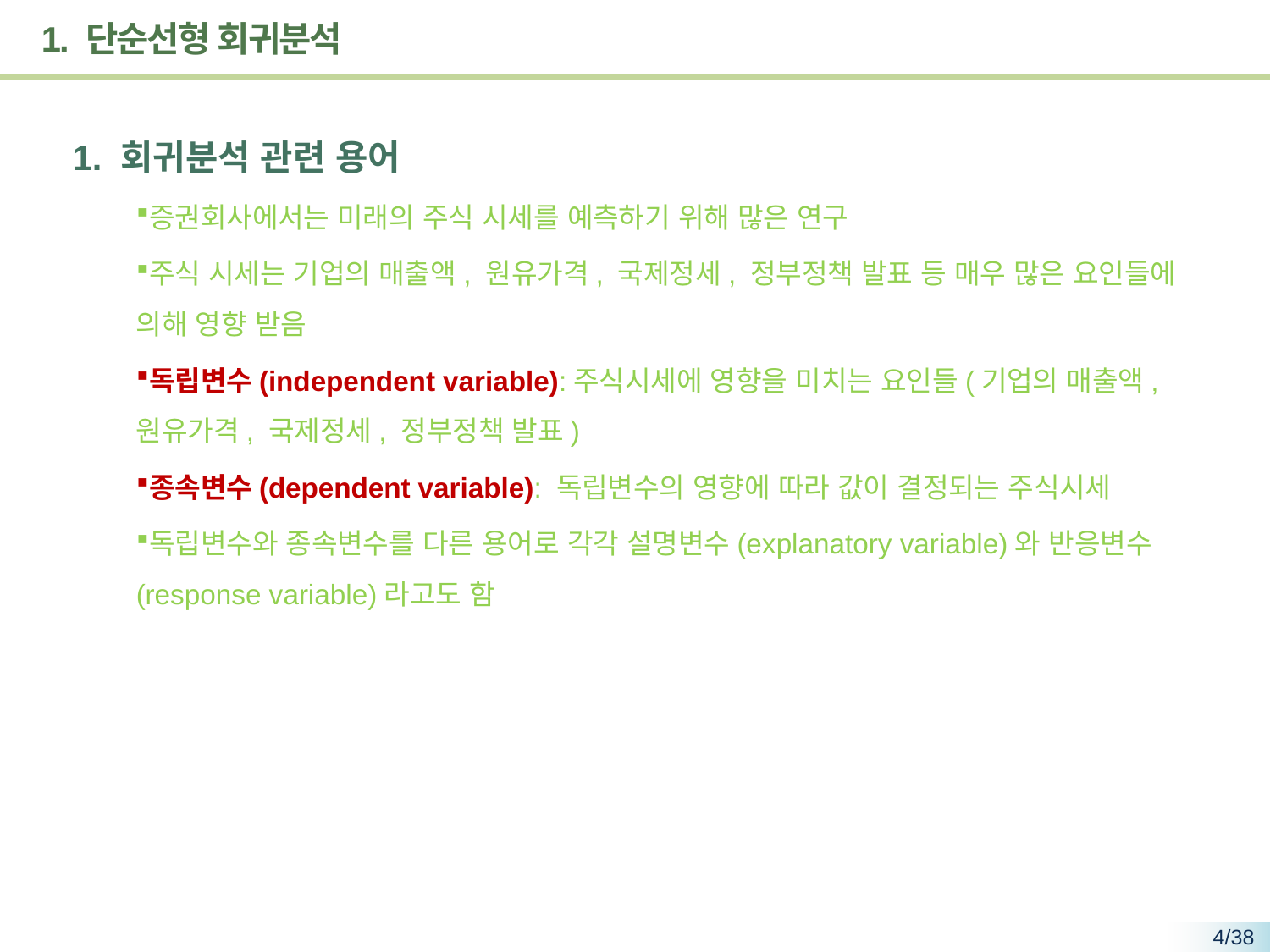

# 1. 단순선형 회귀분석
1. 회귀분석 관련 용어
증권회사에서는 미래의 주식 시세를 예측하기 위해 많은 연구
주식 시세는 기업의 매출액, 원유가격, 국제정세, 정부정책 발표 등 매우 많은 요인들에 의해 영향 받음
독립변수(independent variable):주식시세에 영향을 미치는 요인들(기업의 매출액, 원유가격, 국제정세, 정부정책 발표)
종속변수(dependent variable): 독립변수의 영향에 따라 값이 결정되는 주식시세
독립변수와 종속변수를 다른 용어로 각각 설명변수(explanatory variable)와 반응변수(response variable)라고도 함